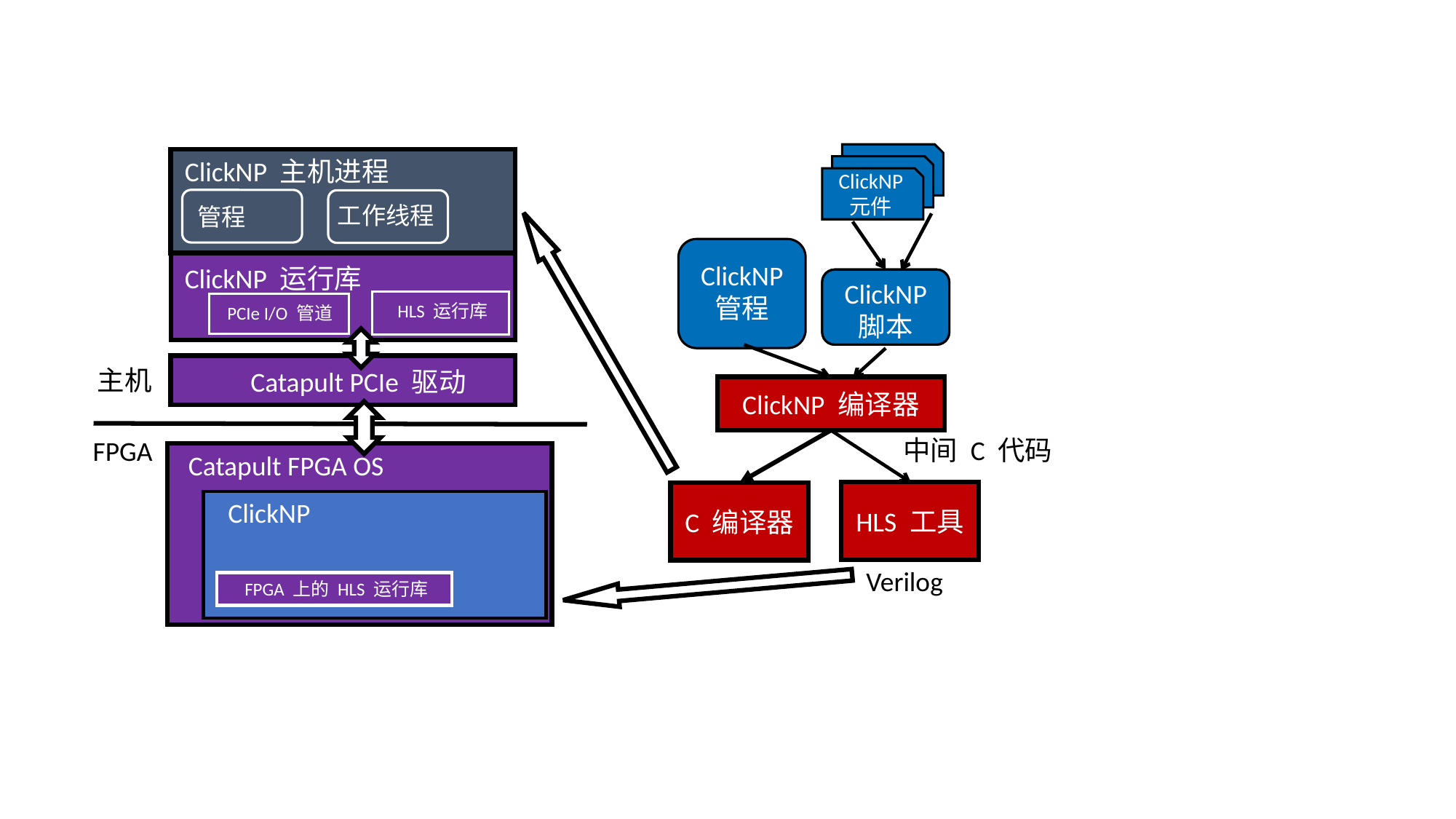

ClickNP 主机进程

ClickNP
元件

工作线程
管程

ClickNP
管程
ClickNP 运行库

ClickNP
脚本

 HLS 运行库
PCIe I/O 管道

主机
Catapult PCIe 驱动
ClickNP 编译器

中间 C 代码
FPGA
Catapult FPGA OS

HLS 工具
C 编译器
ClickNP

Verilog
 FPGA 上的 HLS 运行库